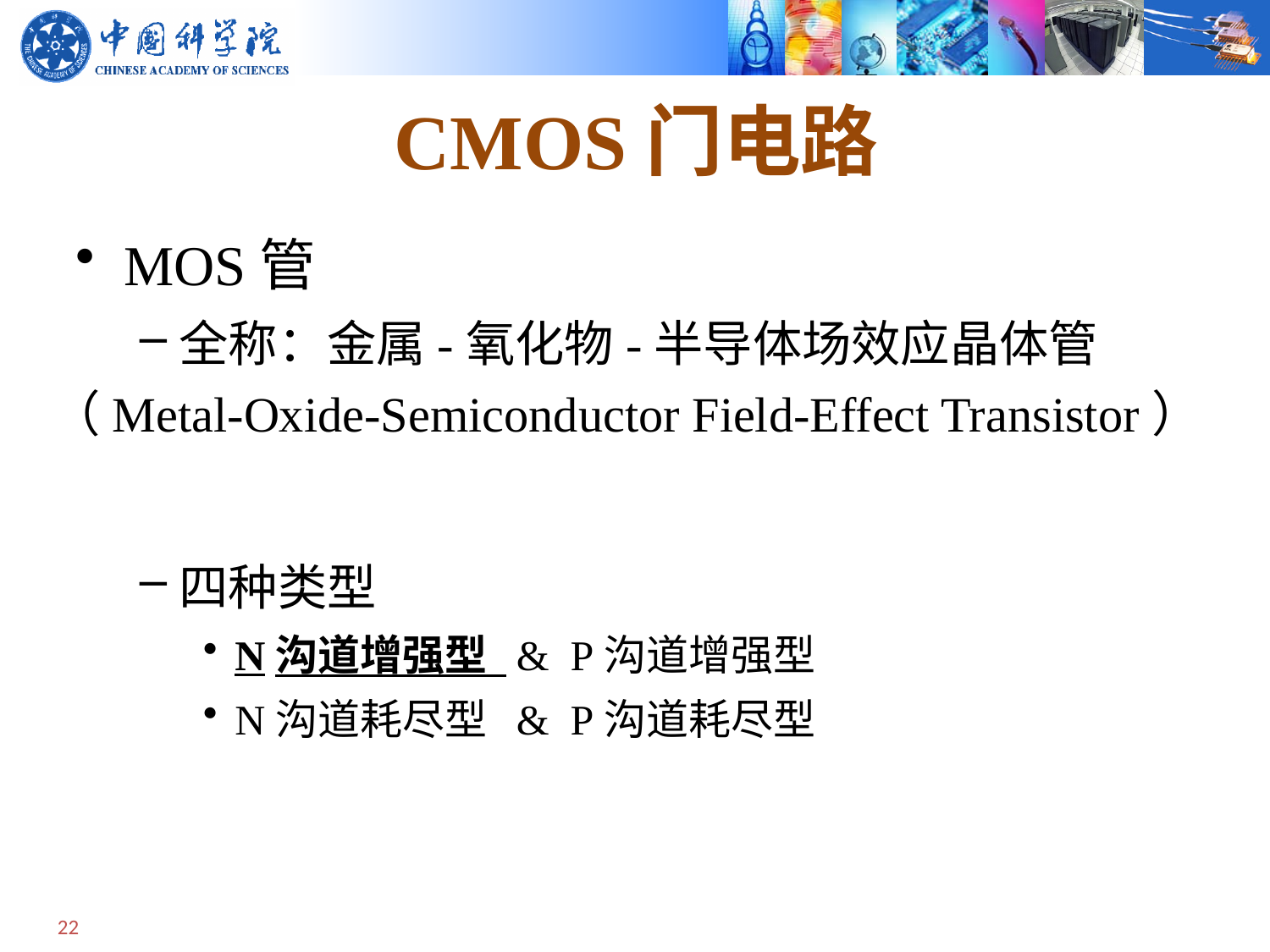

# CMOS门电路
MOS管
全称：金属-氧化物-半导体场效应晶体管

四种类型
N沟道增强型  &  P沟道增强型
N沟道耗尽型  &  P沟道耗尽型

（Metal-Oxide-Semiconductor Field-Effect Transistor）